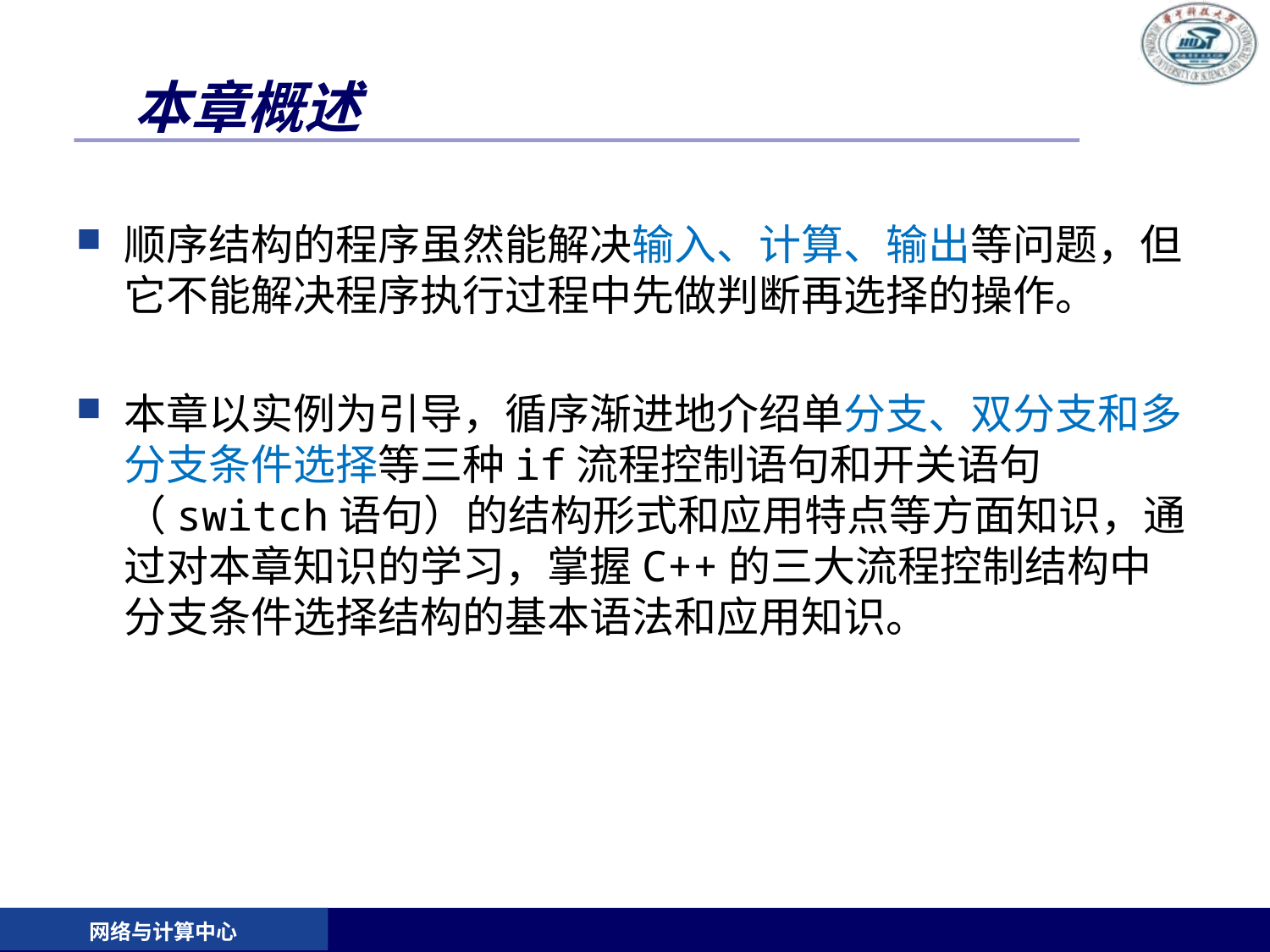

# 本章概述
顺序结构的程序虽然能解决输入、计算、输出等问题，但它不能解决程序执行过程中先做判断再选择的操作。

本章以实例为引导，循序渐进地介绍单分支、双分支和多分支条件选择等三种if流程控制语句和开关语句（switch语句）的结构形式和应用特点等方面知识，通过对本章知识的学习，掌握C++的三大流程控制结构中分支条件选择结构的基本语法和应用知识。

网络与计算中心